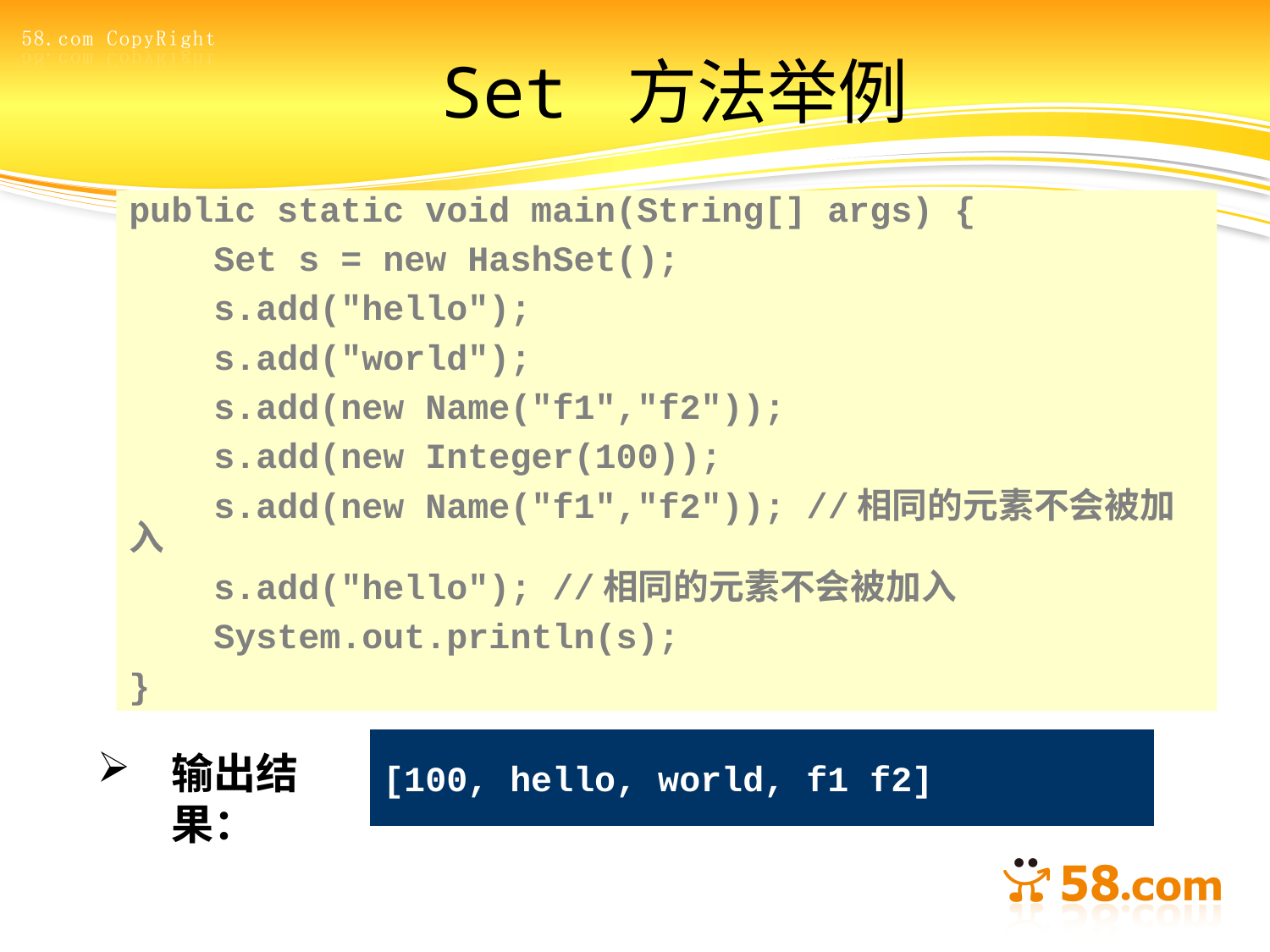

# Set 方法举例
public static void main(String[] args) {
    Set s = new HashSet();
    s.add("hello");
    s.add("world");
    s.add(new Name("f1","f2"));
    s.add(new Integer(100));
    s.add(new Name("f1","f2")); //相同的元素不会被加入
    s.add("hello"); //相同的元素不会被加入
    System.out.println(s);
}
[100, hello, world, f1 f2]
输出结果：